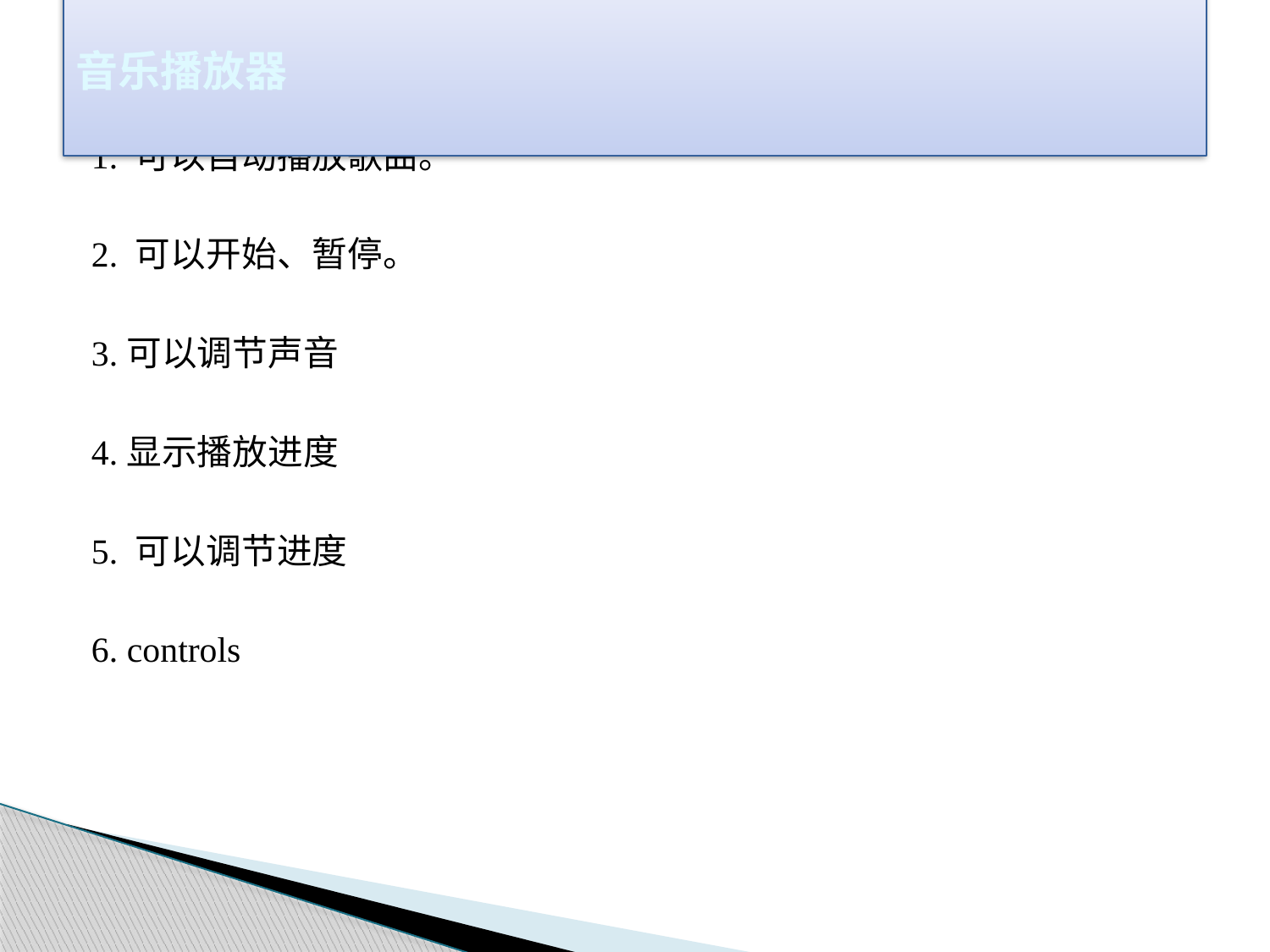

# 音乐播放器
1. 可以自动播放歌曲。

2. 可以开始、暂停。

3.可以调节声音

4.显示播放进度

5. 可以调节进度

6. controls